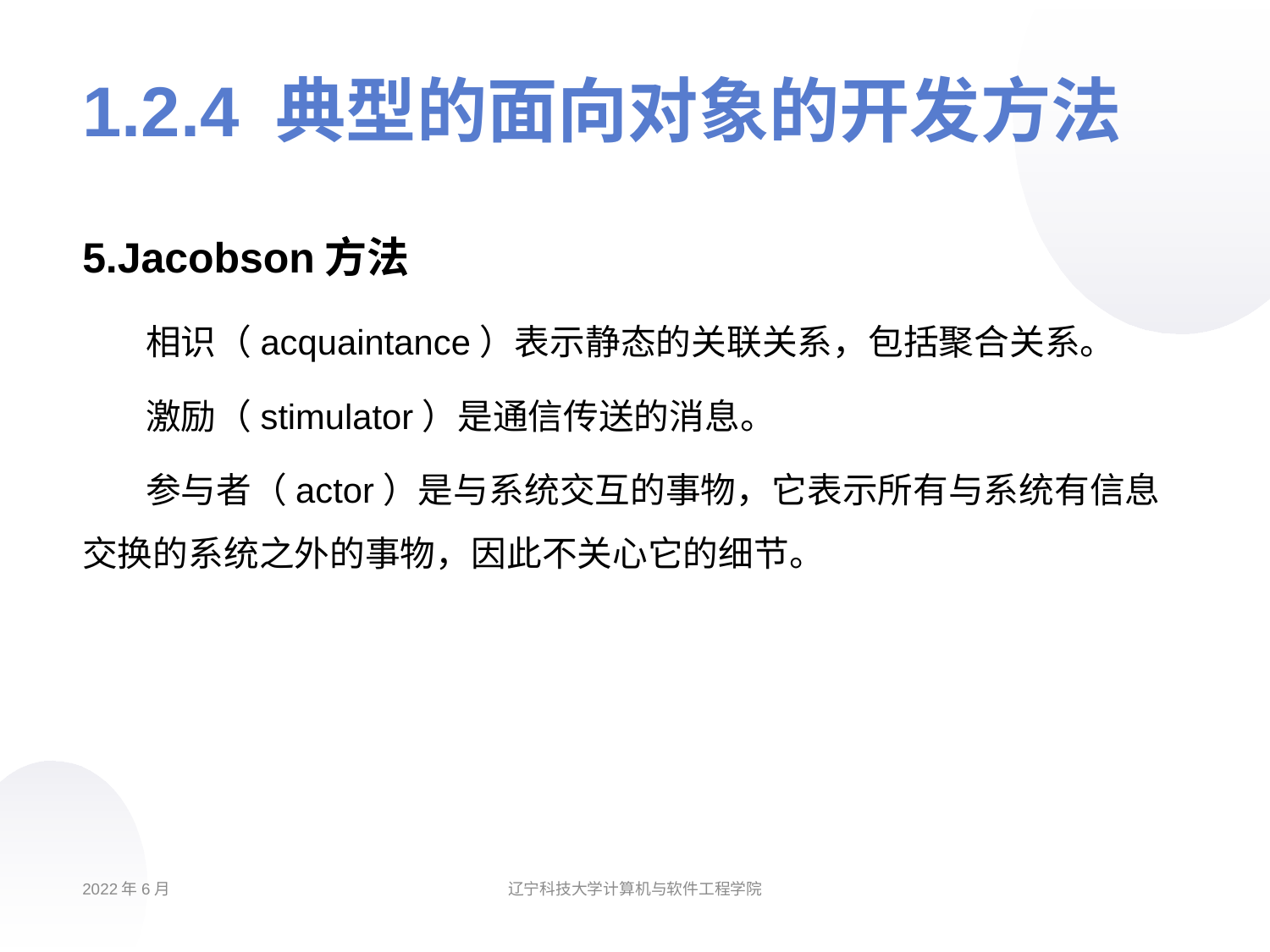

# 1.2.4 典型的面向对象的开发方法
5.Jacobson方法
相识（acquaintance）表示静态的关联关系，包括聚合关系。
激励（stimulator）是通信传送的消息。
参与者（actor）是与系统交互的事物，它表示所有与系统有信息交换的系统之外的事物，因此不关心它的细节。

2022年6月
辽宁科技大学计算机与软件工程学院
145